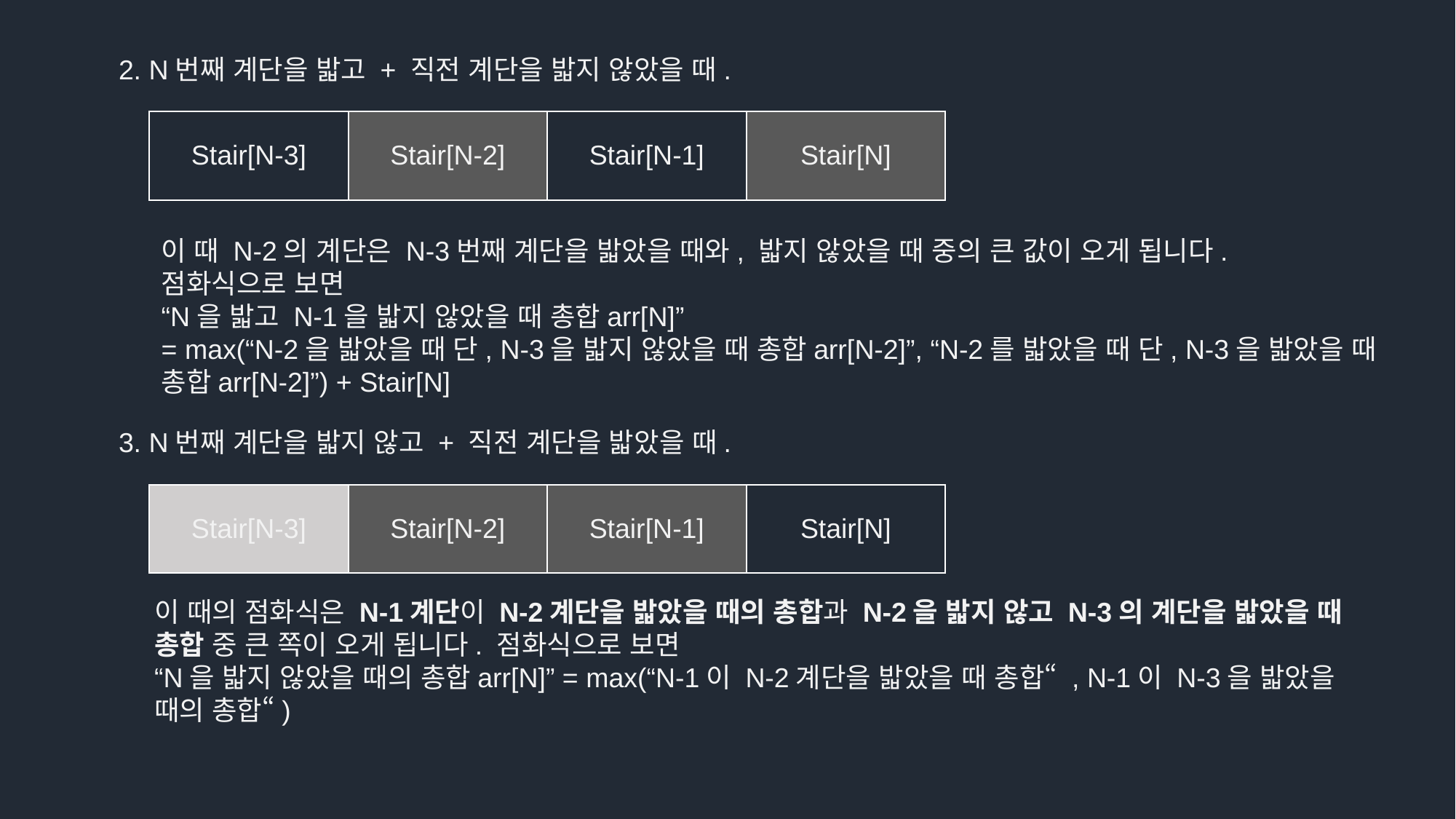

2. N번째 계단을 밟고 + 직전 계단을 밟지 않았을 때.
| Stair[N-3] | Stair[N-2] | Stair[N-1] | Stair[N] |
| --- | --- | --- | --- |
이 때 N-2의 계단은 N-3번째 계단을 밟았을 때와, 밟지 않았을 때 중의 큰 값이 오게 됩니다.
점화식으로 보면
“N을 밟고 N-1을 밟지 않았을 때 총합arr[N]”
= max(“N-2을 밟았을 때 단, N-3을 밟지 않았을 때 총합arr[N-2]”, “N-2를 밟았을 때 단, N-3을 밟았을 때 총합arr[N-2]”) + Stair[N]
3. N번째 계단을 밟지 않고 + 직전 계단을 밟았을 때.
| Stair[N-3] | Stair[N-2] | Stair[N-1] | Stair[N] |
| --- | --- | --- | --- |
이 때의 점화식은 N-1계단이 N-2계단을 밟았을 때의 총합과 N-2을 밟지 않고 N-3의 계단을 밟았을 때 총합 중 큰 쪽이 오게 됩니다. 점화식으로 보면
“N을 밟지 않았을 때의 총합arr[N]” = max(“N-1이 N-2계단을 밟았을 때 총합“ , N-1이 N-3을 밟았을 때의 총합“)